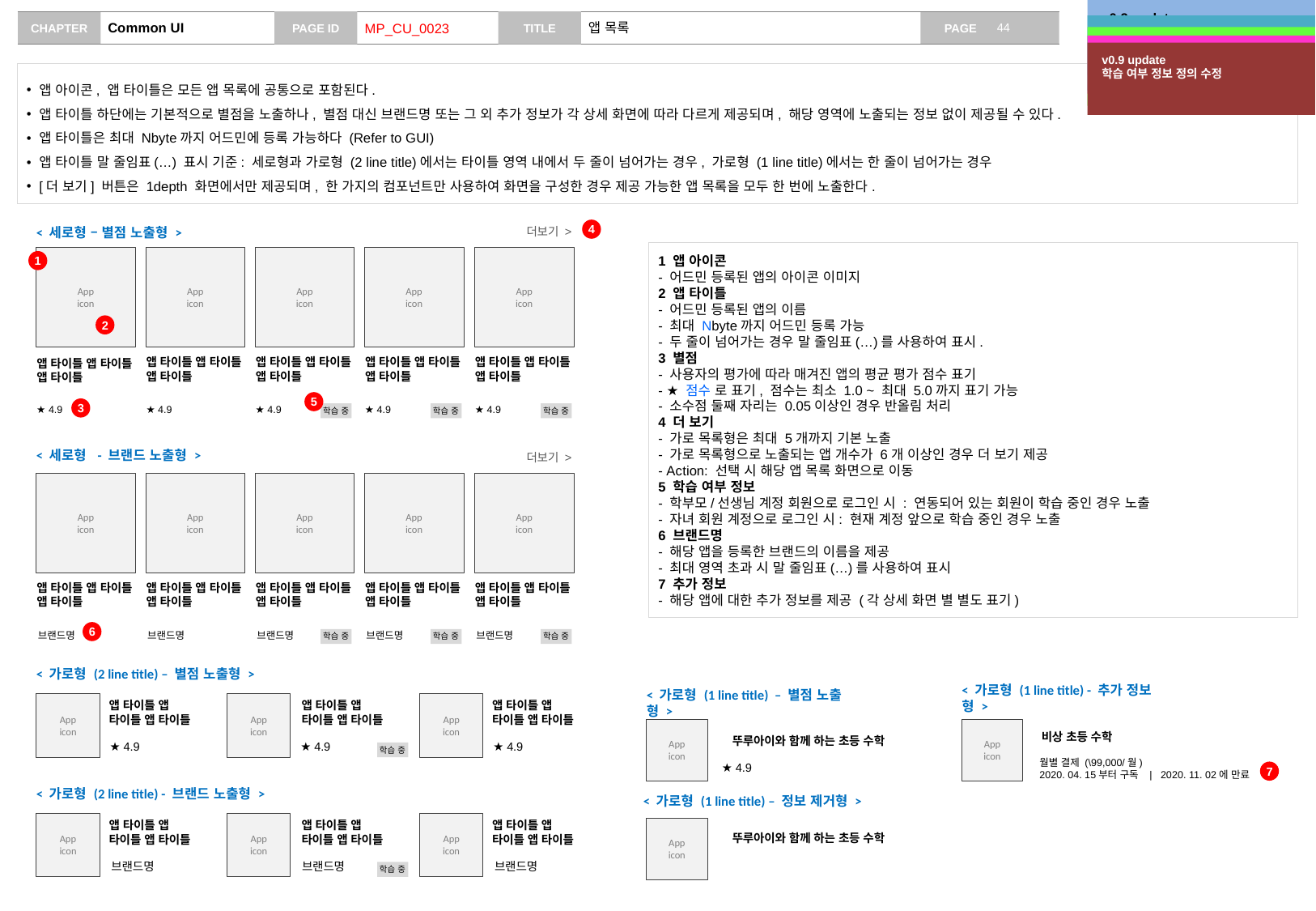

v0.2 update
상품 유형별 배지 추가
# Common UI
MP_CU_0023
앱 목록
v0.3 update
1단형 추가,
노출 정보에 따라 유형 세분화
v0.5 update
5 최대 개수 변경, 5개 이상인 경우 가로 스크롤 X
v0.7 update
앱 목록 정의 수정

v0.9 update
학습 여부 정보 정의 수정

앱 아이콘, 앱 타이틀은 모든 앱 목록에 공통으로 포함된다.
앱 타이틀 하단에는 기본적으로 별점을 노출하나, 별점 대신 브랜드명 또는 그 외 추가 정보가 각 상세 화면에 따라 다르게 제공되며, 해당 영역에 노출되는 정보 없이 제공될 수 있다.
앱 타이틀은 최대 Nbyte까지 어드민에 등록 가능하다 (Refer to GUI)
앱 타이틀 말 줄임표(…) 표시 기준: 세로형과 가로형 (2 line title)에서는 타이틀 영역 내에서 두 줄이 넘어가는 경우, 가로형 (1 line title)에서는 한 줄이 넘어가는 경우
[더 보기] 버튼은 1depth 화면에서만 제공되며, 한 가지의 컴포넌트만 사용하여 화면을 구성한 경우 제공 가능한 앱 목록을 모두 한 번에 노출한다.
4
< 세로형 – 별점 노출형 >
더보기 >
1 앱 아이콘
- 어드민 등록된 앱의 아이콘 이미지
2 앱 타이틀
- 어드민 등록된 앱의 이름
- 최대 Nbyte까지 어드민 등록 가능
- 두 줄이 넘어가는 경우 말 줄임표(…)를 사용하여 표시.
3 별점
- 사용자의 평가에 따라 매겨진 앱의 평균 평가 점수 표기
- ★ 점수 로 표기, 점수는 최소 1.0 ~ 최대 5.0까지 표기 가능
- 소수점 둘째 자리는 0.05이상인 경우 반올림 처리
4 더 보기
- 가로 목록형은 최대 5개까지 기본 노출
- 가로 목록형으로 노출되는 앱 개수가 6개 이상인 경우 더 보기 제공
- Action: 선택 시 해당 앱 목록 화면으로 이동
5 학습 여부 정보
- 학부모/선생님 계정 회원으로 로그인 시 : 연동되어 있는 회원이 학습 중인 경우 노출
- 자녀 회원 계정으로 로그인 시: 현재 계정 앞으로 학습 중인 경우 노출
6 브랜드명
- 해당 앱을 등록한 브랜드의 이름을 제공
- 최대 영역 초과 시 말 줄임표(…)를 사용하여 표시
7 추가 정보
- 해당 앱에 대한 추가 정보를 제공 (각 상세 화면 별 별도 표기)

App
icon

App
icon
App
icon
App
icon
App
icon
1
2
앱 타이틀 앱 타이틀 앱 타이틀
앱 타이틀 앱 타이틀 앱 타이틀
앱 타이틀 앱 타이틀 앱 타이틀
앱 타이틀 앱 타이틀 앱 타이틀
앱 타이틀 앱 타이틀 앱 타이틀
5
3
학습 중
학습 중
학습 중
★ 4.9
★ 4.9
★ 4.9
★ 4.9
★ 4.9
< 세로형  - 브랜드 노출형 >
더보기 >

App
icon

App
icon
App
icon
App
icon
App
icon
앱 타이틀 앱 타이틀 앱 타이틀
앱 타이틀 앱 타이틀 앱 타이틀
앱 타이틀 앱 타이틀 앱 타이틀
앱 타이틀 앱 타이틀 앱 타이틀
앱 타이틀 앱 타이틀 앱 타이틀
6
학습 중
학습 중
학습 중
브랜드명
브랜드명
브랜드명
브랜드명
브랜드명
< 가로형 (2 line title) – 별점 노출형 >
< 가로형 (1 line title) - 추가 정보형 >
App
icon
App
icon
App
icon
< 가로형 (1 line title)  – 별점 노출형 >
앱 타이틀 앱 타이틀 앱 타이틀
앱 타이틀 앱 타이틀 앱 타이틀
앱 타이틀 앱 타이틀 앱 타이틀
App
icon
App
icon
비상 초등 수학
뚜루아이와 함께 하는 초등 수학
★ 4.9
★ 4.9
★ 4.9
학습 중
월별 결제 (\99,000/월)
2020. 04. 15부터 구독   |   2020. 11. 02에 만료
★ 4.9
7
< 가로형 (2 line title) - 브랜드 노출형 >
< 가로형 (1 line title) – 정보 제거형 >
App
icon
App
icon
App
icon
앱 타이틀 앱 타이틀 앱 타이틀
앱 타이틀 앱 타이틀 앱 타이틀
앱 타이틀 앱 타이틀 앱 타이틀
App
icon
뚜루아이와 함께 하는 초등 수학
브랜드명
브랜드명
브랜드명
학습 중